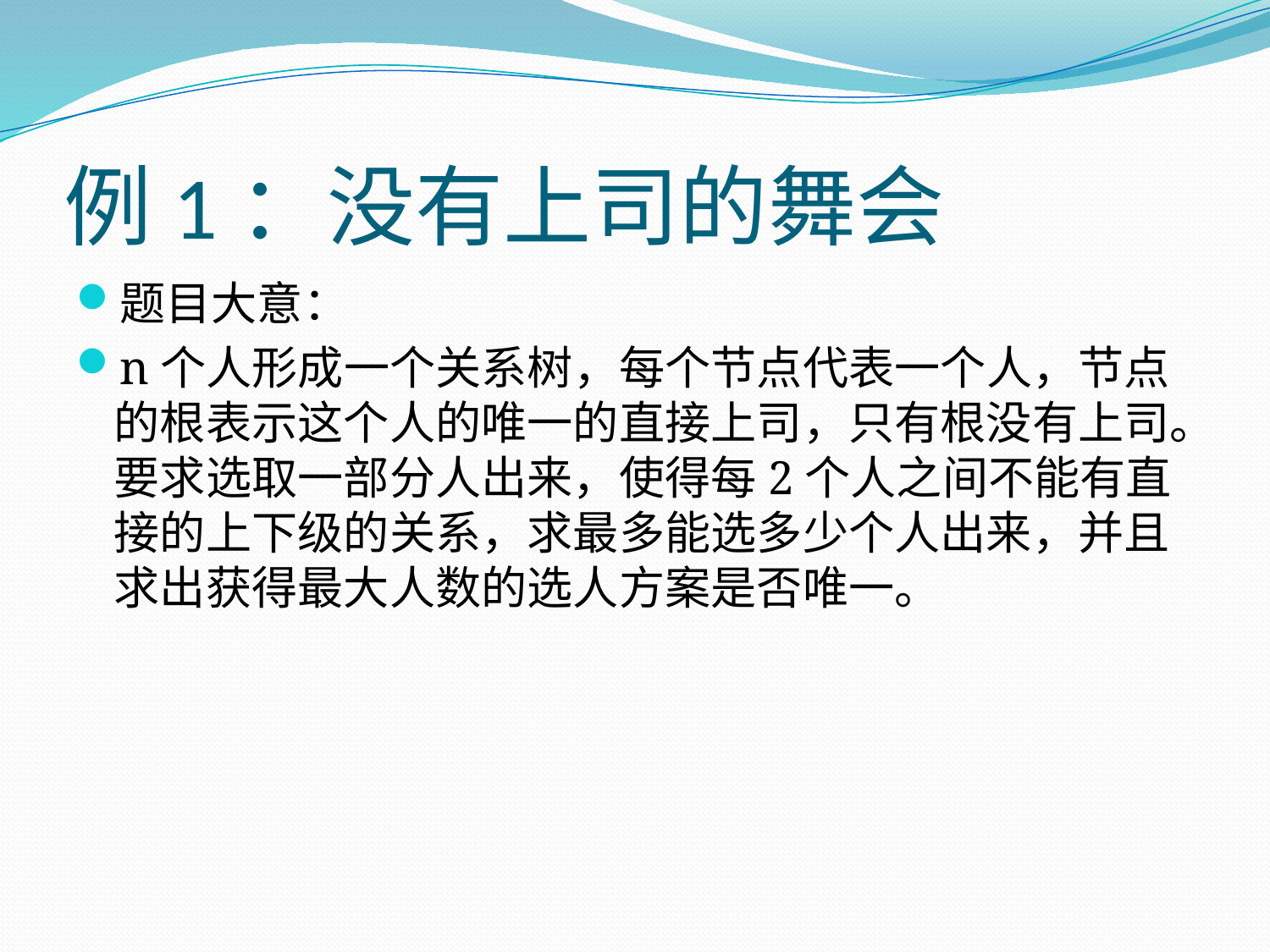

# 例1：没有上司的舞会
题目大意：
n个人形成一个关系树，每个节点代表一个人，节点的根表示这个人的唯一的直接上司，只有根没有上司。要求选取一部分人出来，使得每2个人之间不能有直接的上下级的关系，求最多能选多少个人出来，并且求出获得最大人数的选人方案是否唯一。